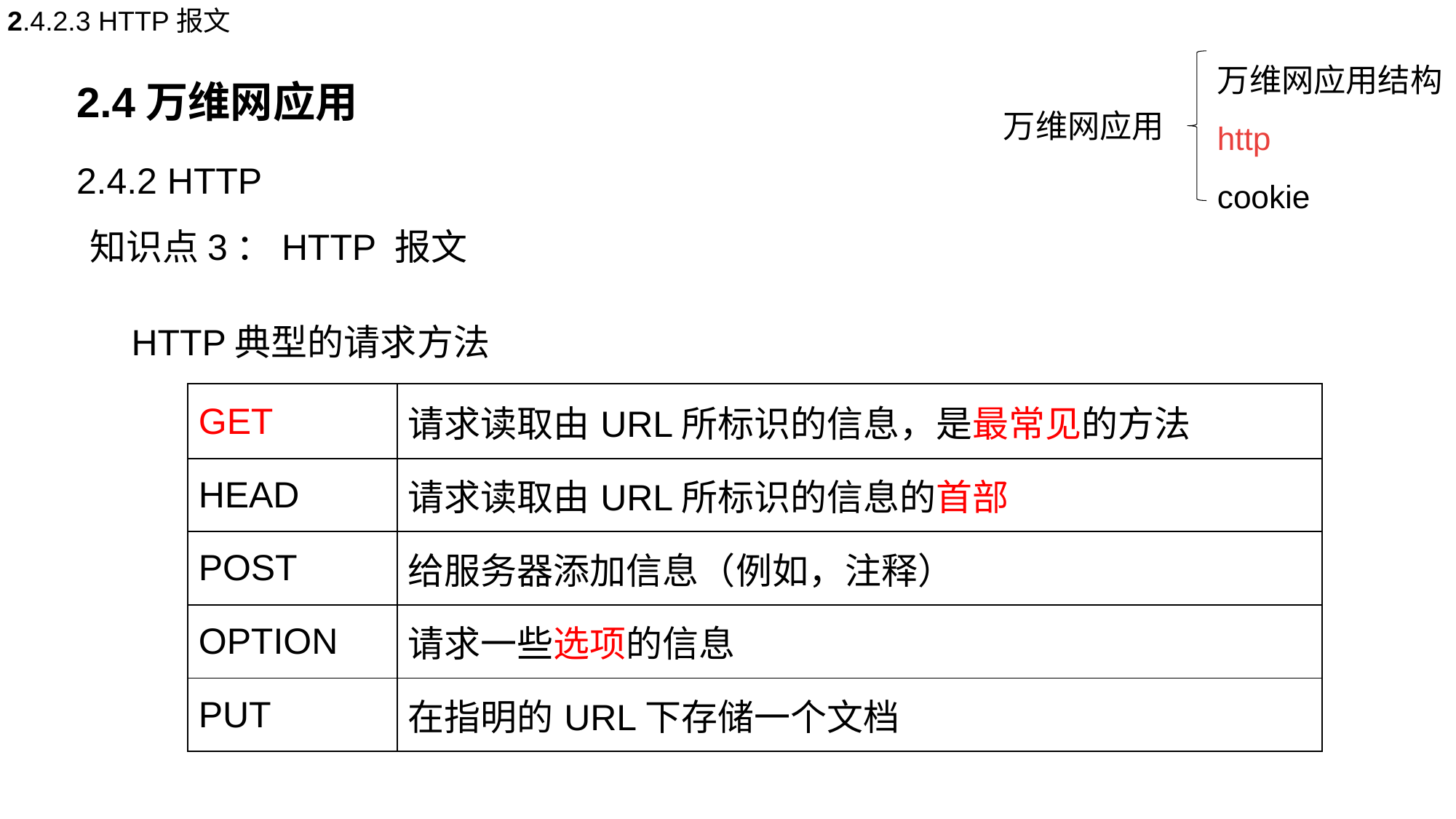

2.4.2.3 HTTP报文
万维网应用结构
http
cookie
 2.4万维网应用
 2.4.2 HTTP
  知识点3：HTTP 报文

      万维网应用

HTTP典型的请求方法
| GET | 请求读取由URL所标识的信息，是最常见的方法 |
| --- | --- |
| HEAD | 请求读取由URL所标识的信息的首部 |
| POST | 给服务器添加信息（例如，注释） |
| OPTION | 请求一些选项的信息 |
| PUT | 在指明的URL下存储一个文档 |